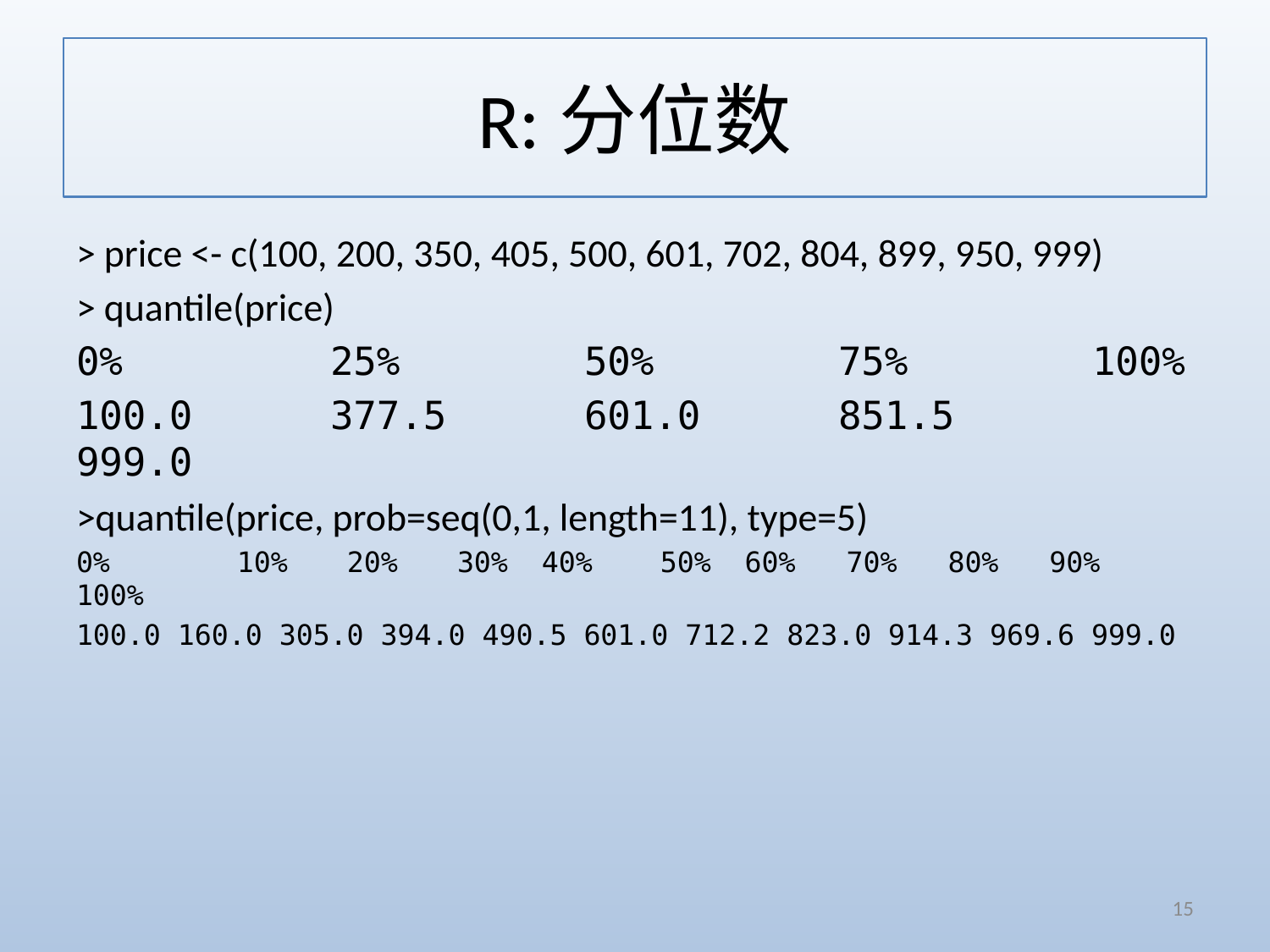

# R:分位数
> price <- c(100, 200, 350, 405, 500, 601, 702, 804, 899, 950, 999)
> quantile(price)
0% 		25% 		50% 		75% 		100%
100.0 	377.5 	601.0 	851.5 	999.0
>quantile(price, prob=seq(0,1, length=11), type=5)
0% 	  10% 	 20% 	30%  40%    50%  60%   70%   80%   90%   100%
100.0 160.0 305.0 394.0 490.5 601.0 712.2 823.0 914.3 969.6 999.0

15